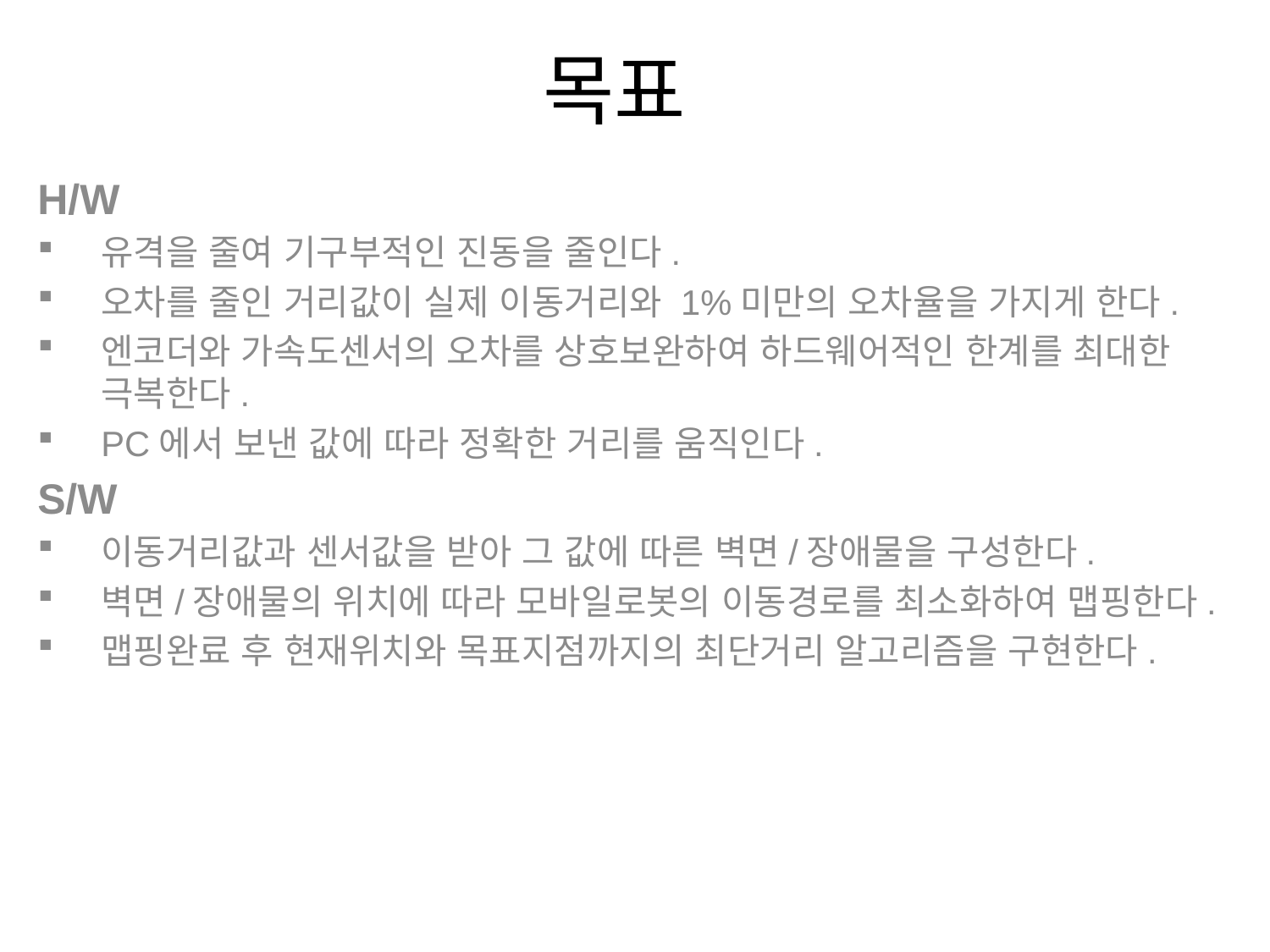

# 목표
H/W
유격을 줄여 기구부적인 진동을 줄인다.
오차를 줄인 거리값이 실제 이동거리와 1%미만의 오차율을 가지게 한다.
엔코더와 가속도센서의 오차를 상호보완하여 하드웨어적인 한계를 최대한 극복한다.
PC에서 보낸 값에 따라 정확한 거리를 움직인다.
S/W
이동거리값과 센서값을 받아 그 값에 따른 벽면/장애물을 구성한다.
벽면/장애물의 위치에 따라 모바일로봇의 이동경로를 최소화하여 맵핑한다.
맵핑완료 후 현재위치와 목표지점까지의 최단거리 알고리즘을 구현한다.